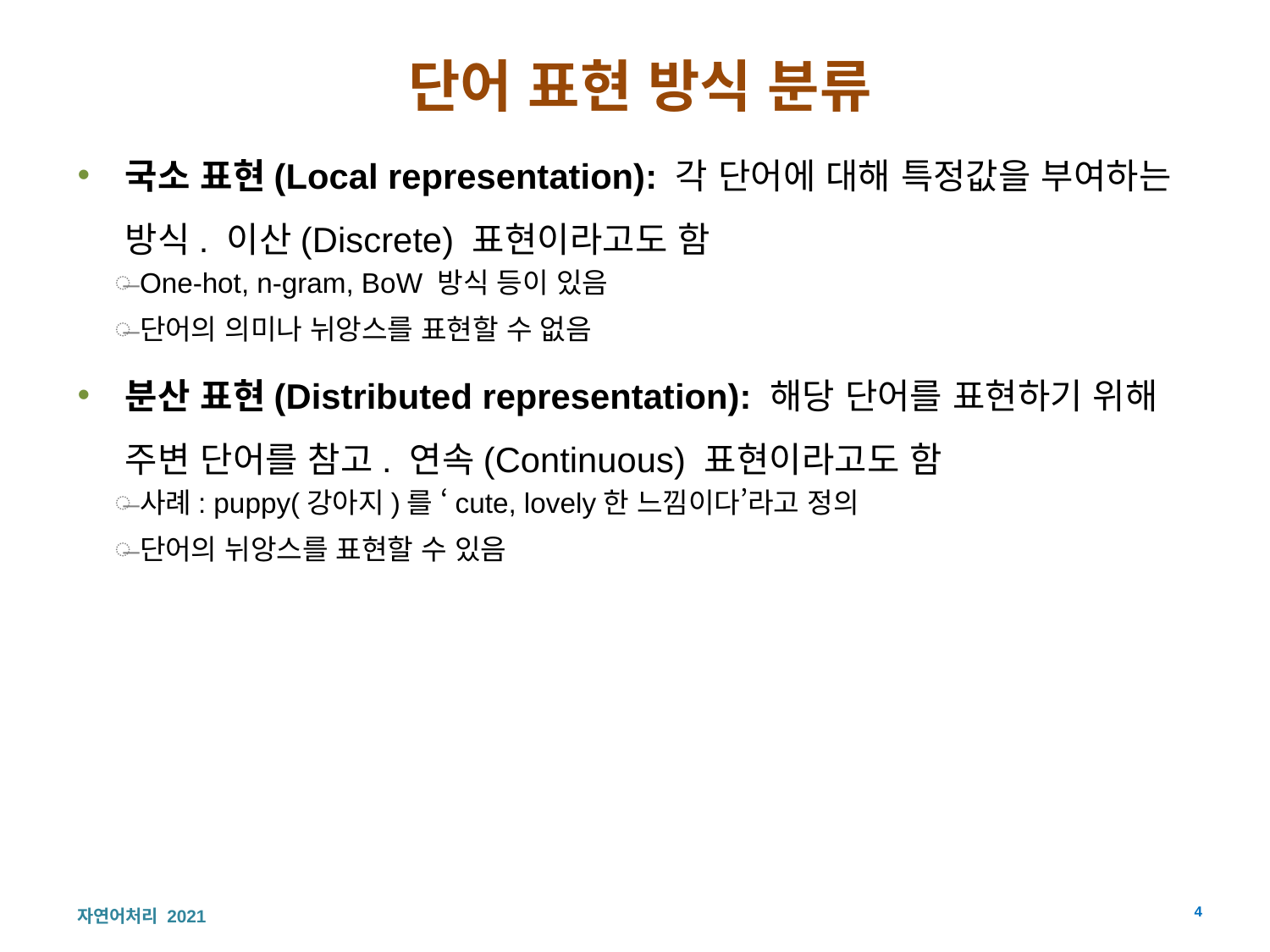

# 단어 표현 방식 분류
국소 표현(Local representation): 각 단어에 대해 특정값을 부여하는 방식. 이산(Discrete) 표현이라고도 함
One-hot, n-gram, BoW 방식 등이 있음
단어의 의미나 뉘앙스를 표현할 수 없음
분산 표현(Distributed representation): 해당 단어를 표현하기 위해 주변 단어를 참고. 연속(Continuous) 표현이라고도 함
사례: puppy(강아지)를 ‘cute, lovely한 느낌이다’라고 정의
단어의 뉘앙스를 표현할 수 있음